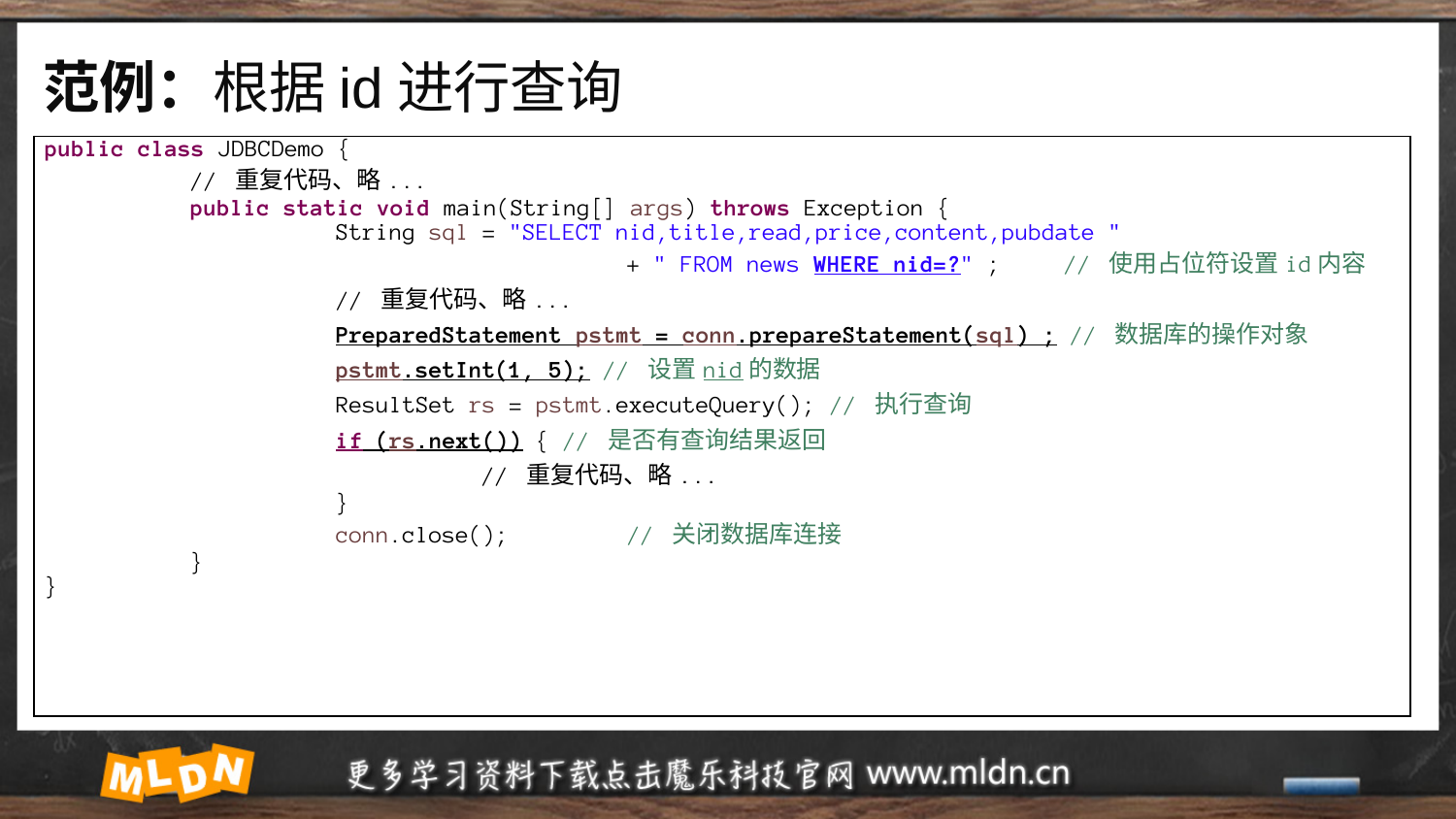

# 范例：根据id进行查询
| public class JDBCDemo { // 重复代码、略... public static void main(String[] args) throws Exception { String sql = "SELECT nid,title,read,price,content,pubdate " + " FROM news WHERE nid=?" ; // 使用占位符设置id内容 // 重复代码、略... PreparedStatement pstmt = conn.prepareStatement(sql) ; // 数据库的操作对象 pstmt.setInt(1, 5); // 设置nid的数据 ResultSet rs = pstmt.executeQuery(); // 执行查询 if (rs.next()) { // 是否有查询结果返回 // 重复代码、略... } conn.close(); // 关闭数据库连接 } } |
| --- |